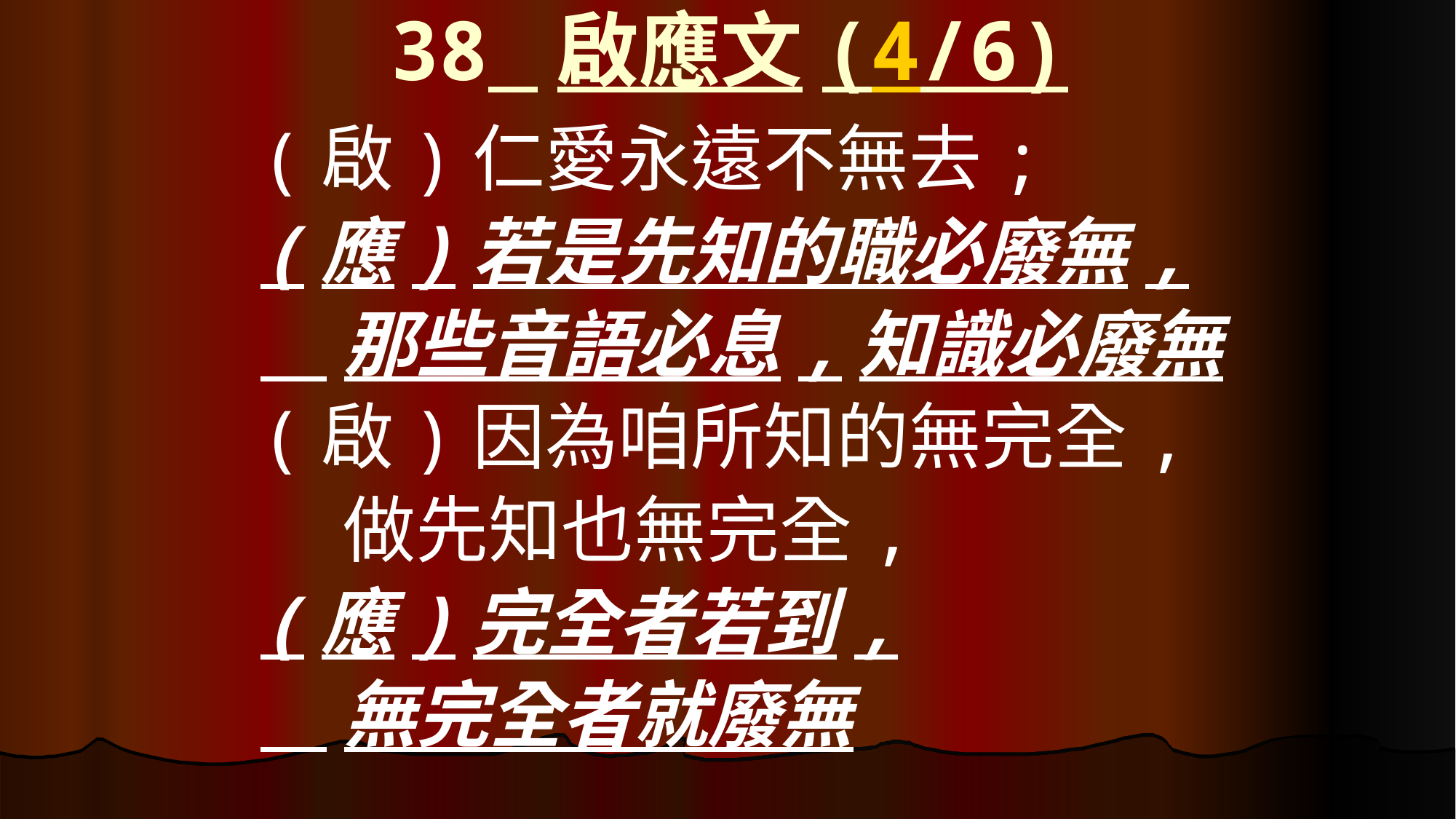

# 38 啟應文(4/6)
(啟)仁愛永遠不無去;
(應)若是先知的職必廢無,
    那些音語必息,知識必廢無
(啟)因為咱所知的無完全,
    做先知也無完全,
(應)完全者若到,
    無完全者就廢無